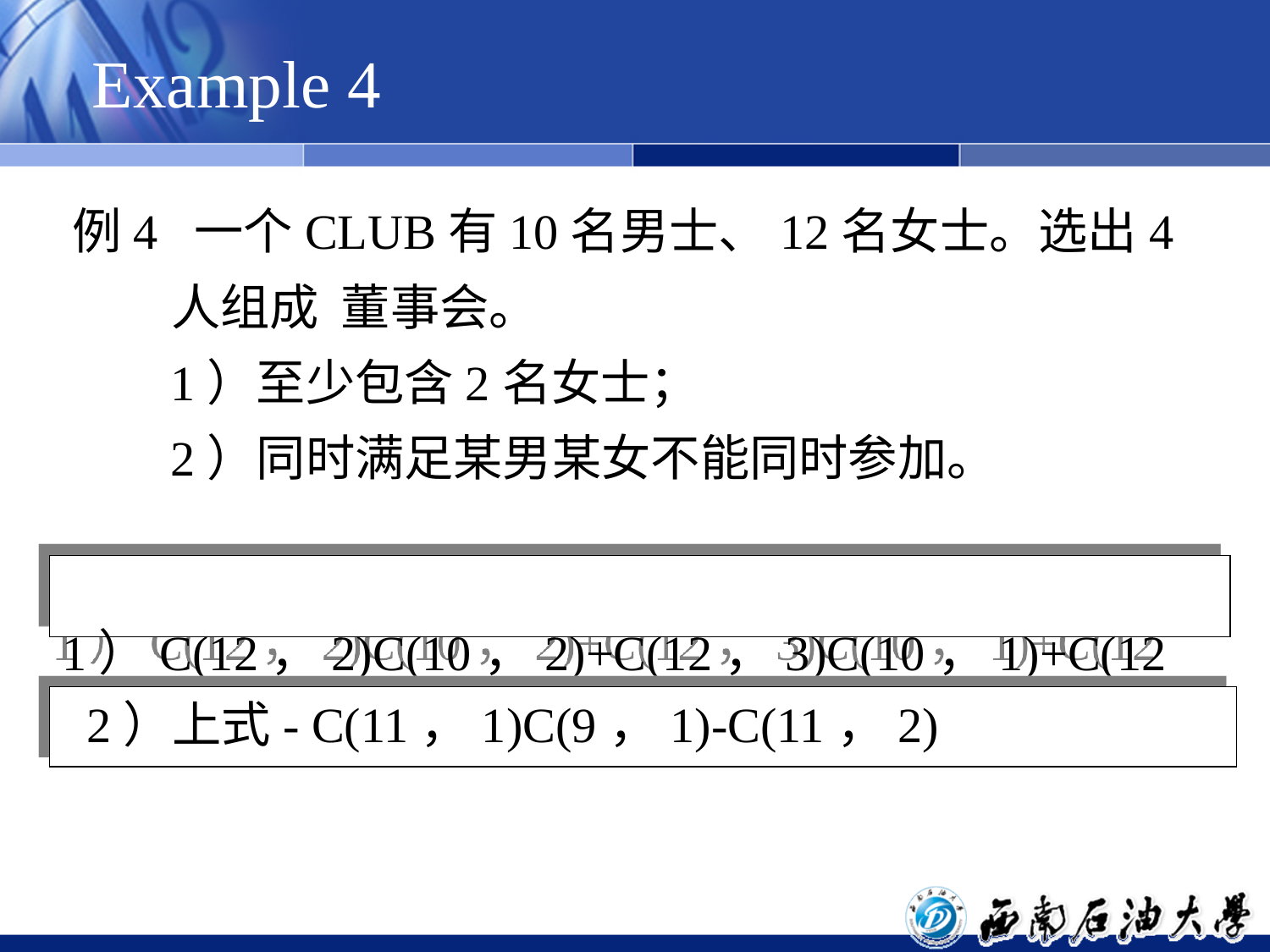

# Example 4
例4  一个CLUB有10名男士、12名女士。选出4人组成  董事会。
        1）至少包含2名女士；
        2）同时满足某男某女不能同时参加。
  1）C(12，2)C(10，2)+C(12，3)C(10，1)+C(12，4)
  2）上式- C(11，1)C(9，1)-C(11，2)